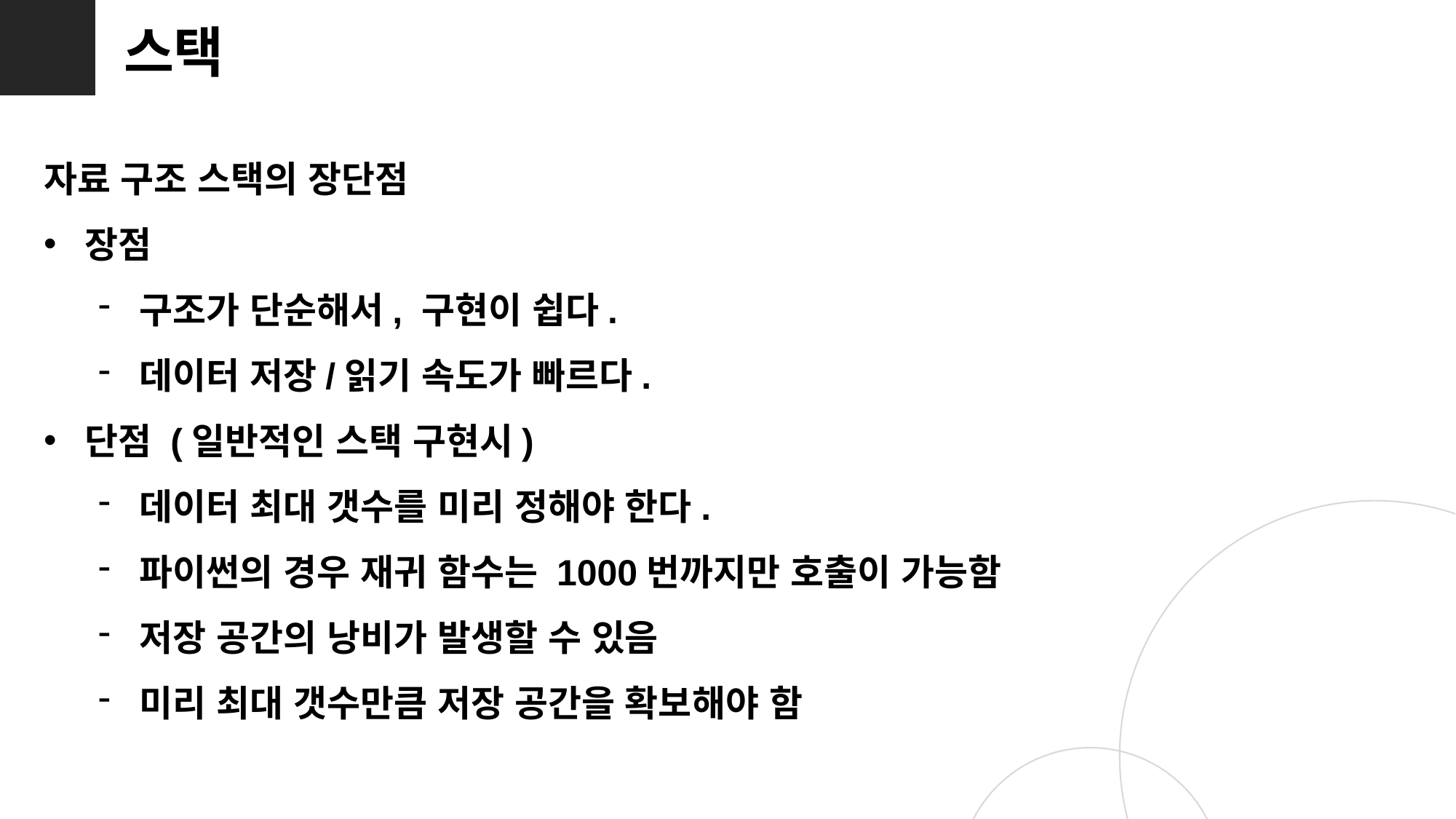

스택
자료 구조 스택의 장단점
장점
구조가 단순해서, 구현이 쉽다.
데이터 저장/읽기 속도가 빠르다.
단점 (일반적인 스택 구현시)
데이터 최대 갯수를 미리 정해야 한다.
파이썬의 경우 재귀 함수는 1000번까지만 호출이 가능함
저장 공간의 낭비가 발생할 수 있음
미리 최대 갯수만큼 저장 공간을 확보해야 함